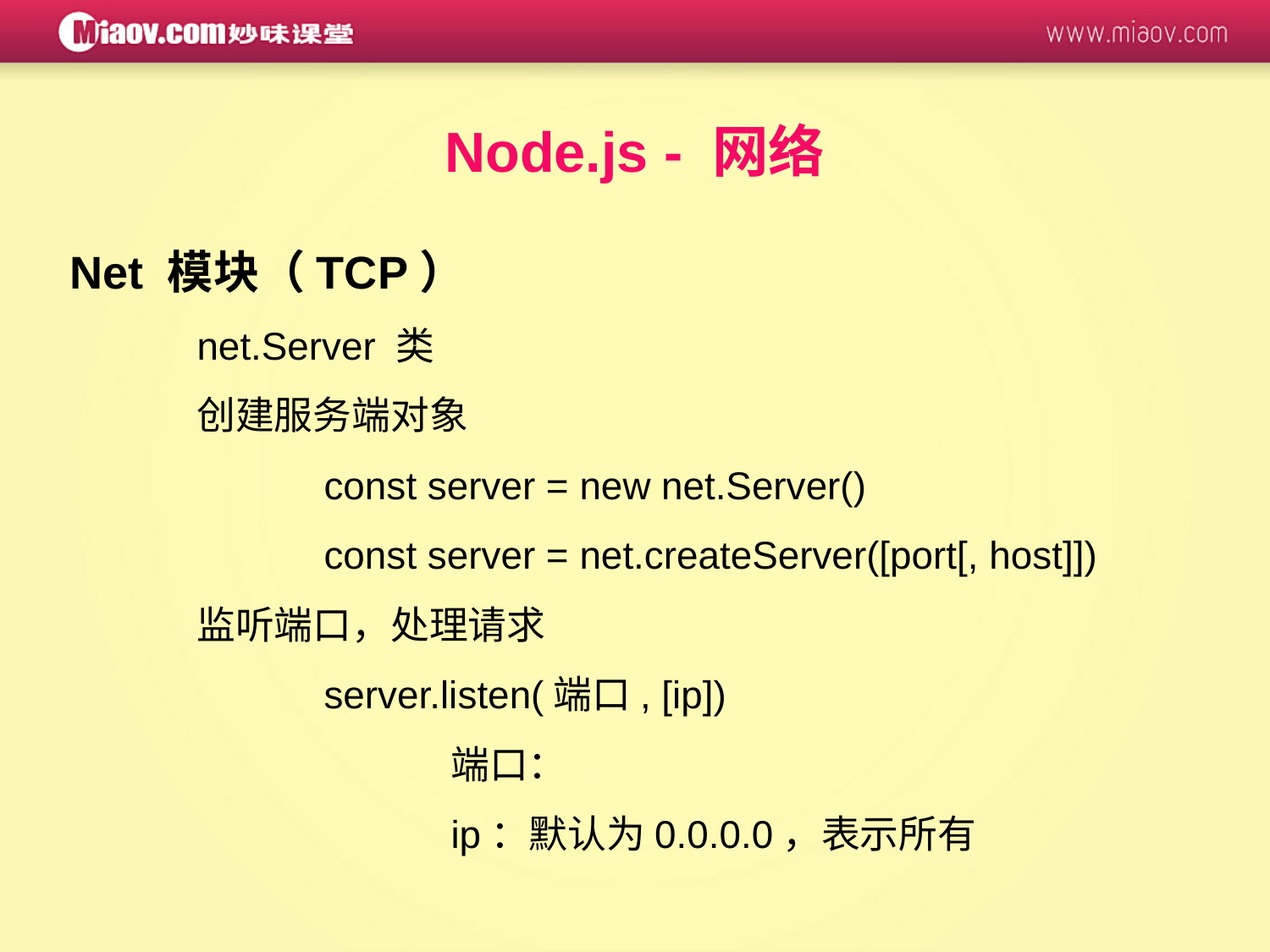

Node.js - 网络
Net 模块（TCP）
	net.Server 类
	创建服务端对象
		const server = new net.Server()
		const server = net.createServer([port[, host]])
	监听端口，处理请求
		server.listen(端口, [ip])
			端口：
			ip：默认为0.0.0.0，表示所有